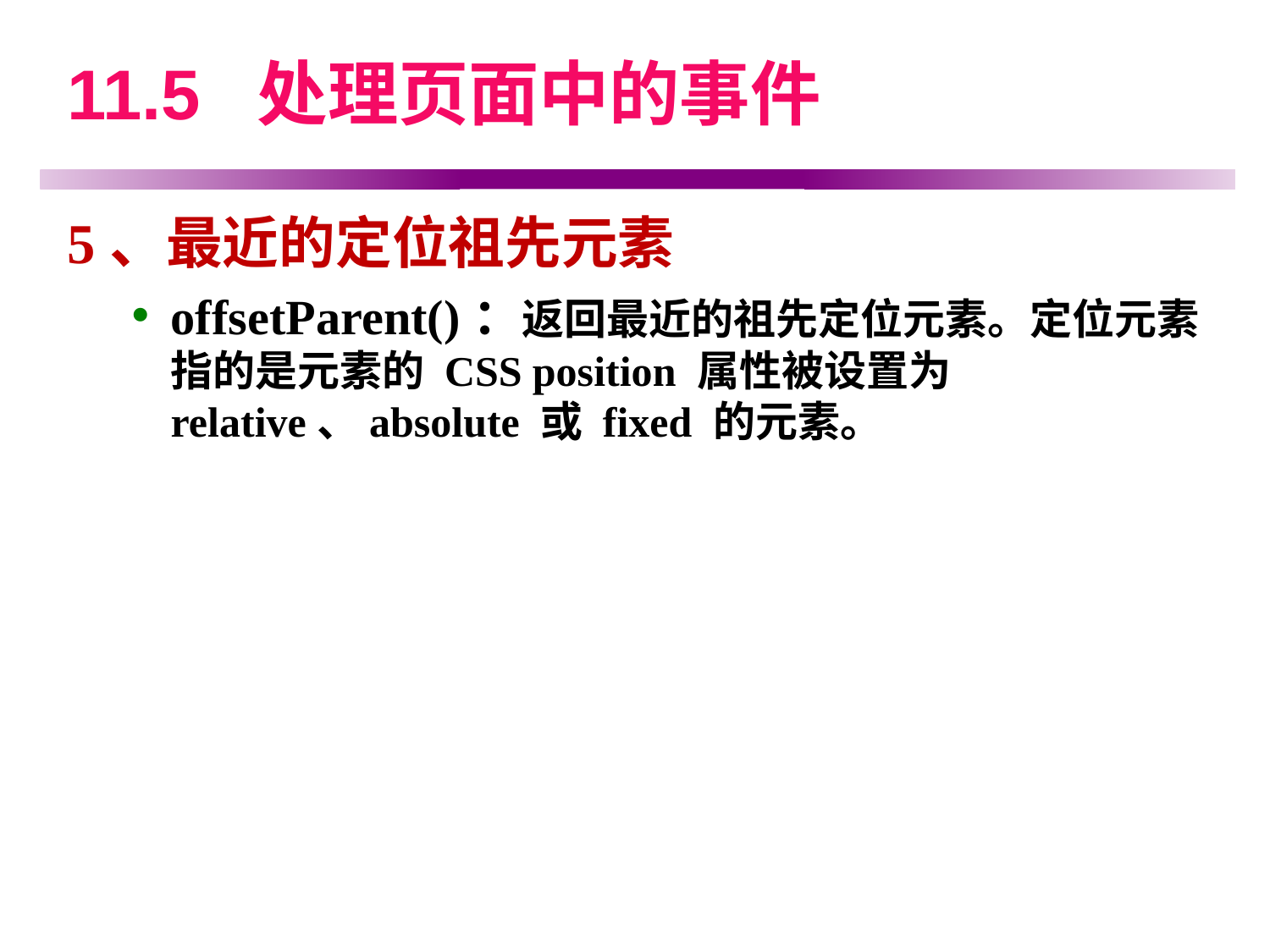

# 11.5  处理页面中的事件
5、最近的定位祖先元素
offsetParent()：返回最近的祖先定位元素。定位元素指的是元素的 CSS position 属性被设置为 relative、absolute 或 fixed 的元素。